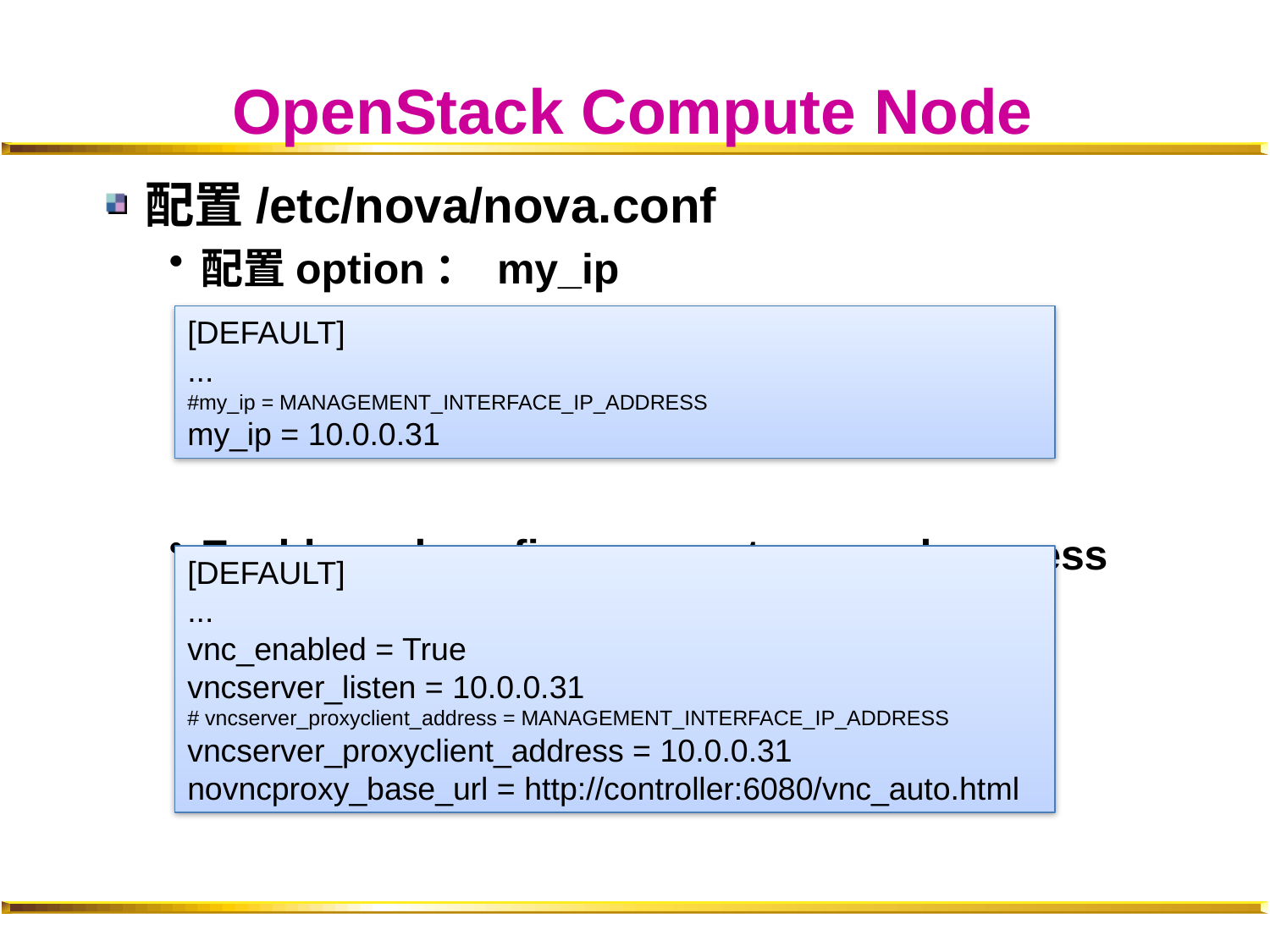

# OpenStack Compute Node
配置/etc/nova/nova.conf
配置option： my_ip

Enable and configure remote console access
[DEFAULT]
...
#my_ip = MANAGEMENT_INTERFACE_IP_ADDRESS
my_ip = 10.0.0.31
[DEFAULT]
...
vnc_enabled = True
vncserver_listen = 10.0.0.31
# vncserver_proxyclient_address = MANAGEMENT_INTERFACE_IP_ADDRESS
vncserver_proxyclient_address = 10.0.0.31
novncproxy_base_url = http://controller:6080/vnc_auto.html